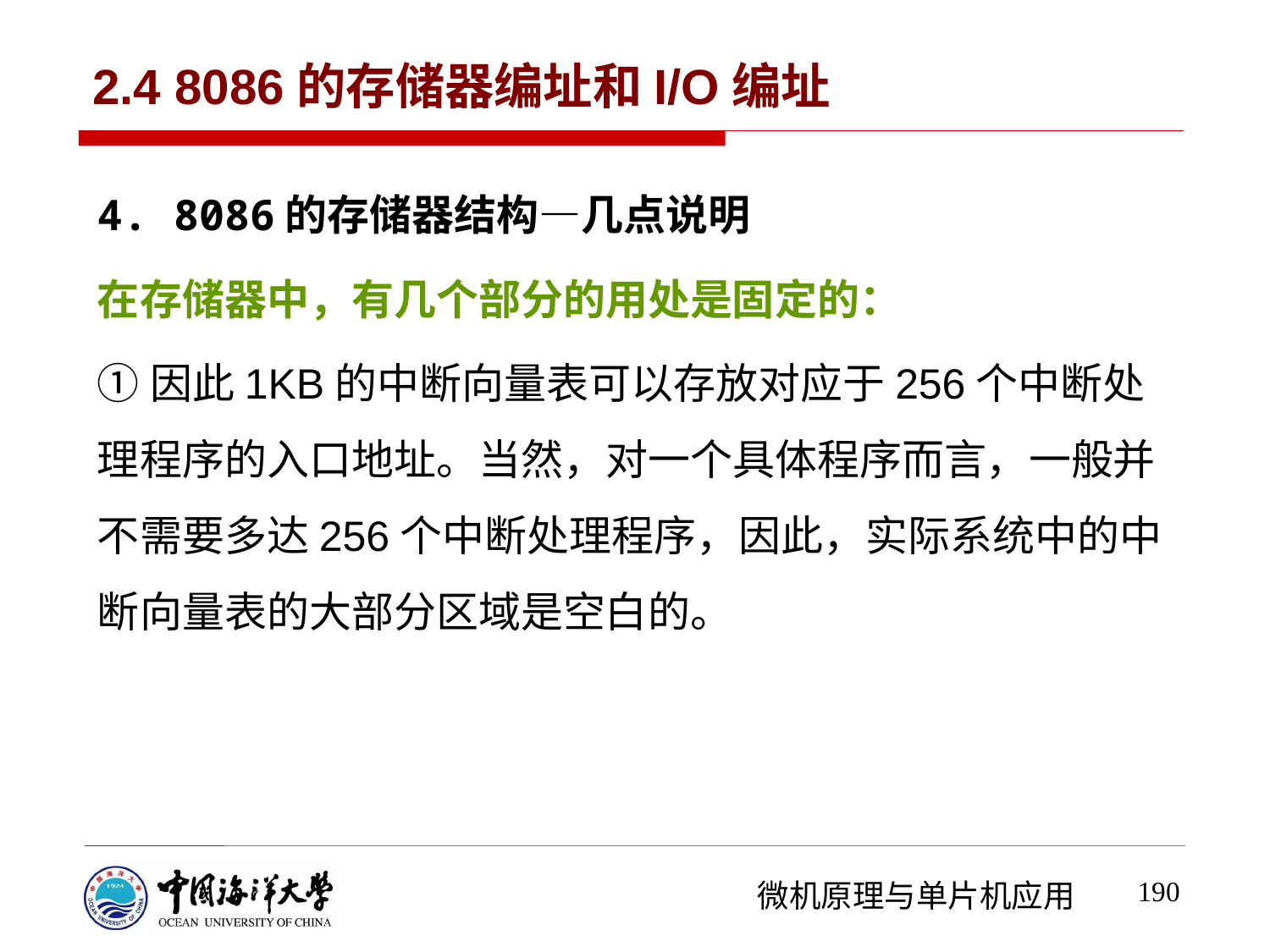

# 2.4 8086的存储器编址和I/O编址
4. 8086的存储器结构—几点说明
在存储器中，有几个部分的用处是固定的：
①因此1KB的中断向量表可以存放对应于256个中断处理程序的入口地址。当然，对一个具体程序而言，一般并不需要多达256个中断处理程序，因此，实际系统中的中断向量表的大部分区域是空白的。

190